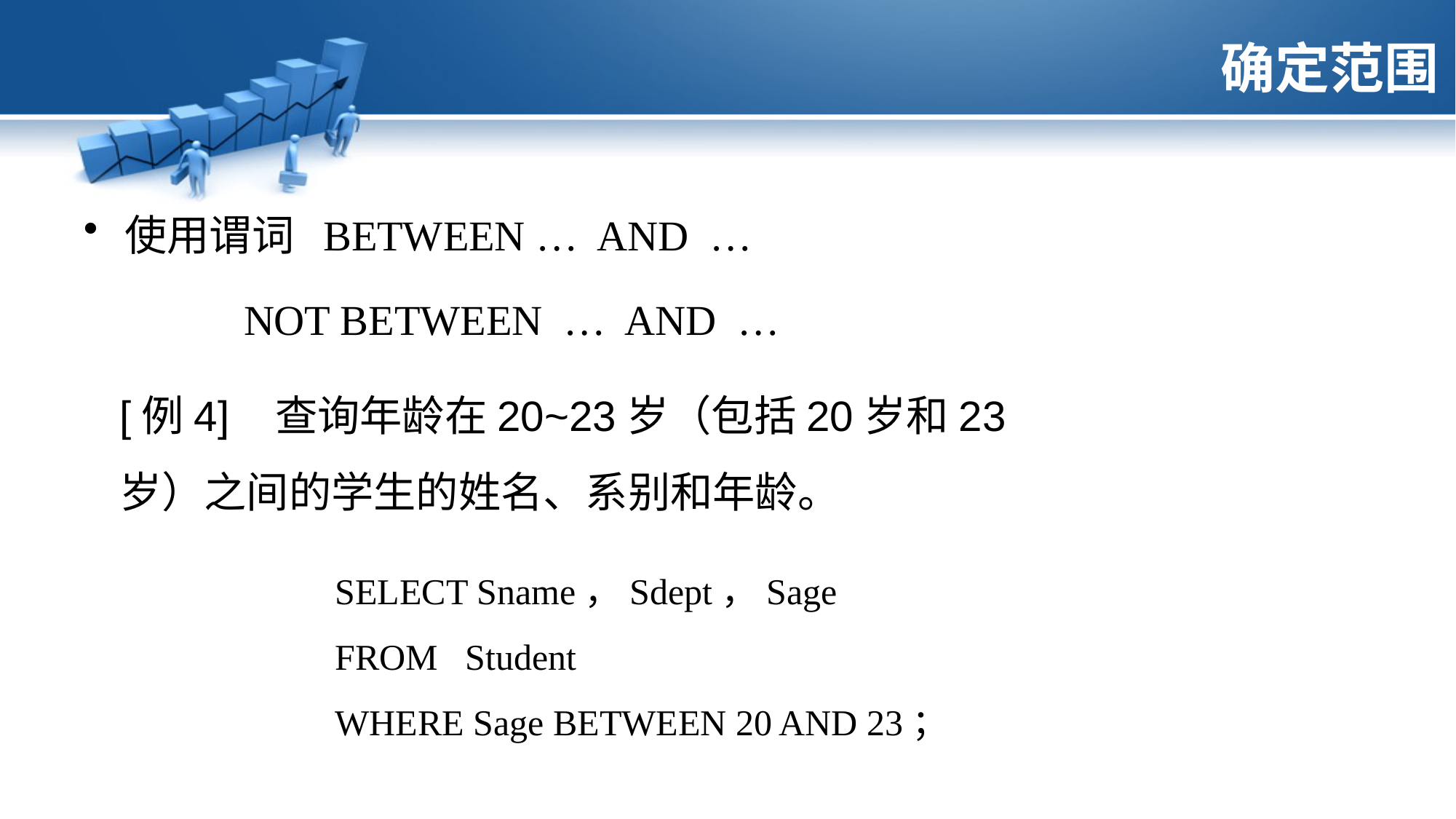

# 确定范围
使用谓词  BETWEEN …  AND  …
          NOT BETWEEN  …  AND  …
[例4]   查询年龄在20~23岁（包括20岁和23岁）之间的学生的姓名、系别和年龄。
SELECT Sname，Sdept，Sage
FROM   Student
WHERE Sage BETWEEN 20 AND 23；